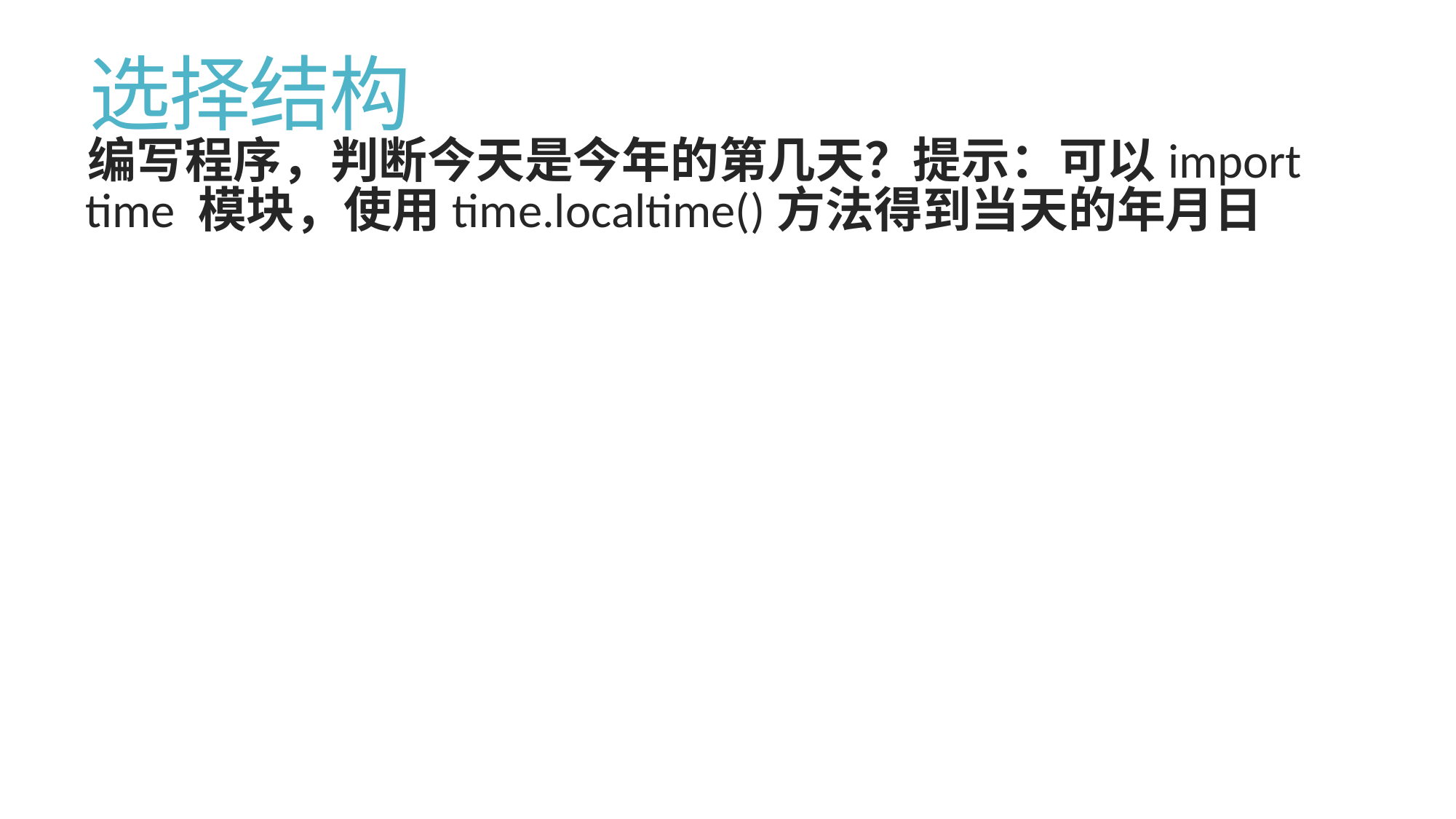

# 选择结构
编写程序，判断今天是今年的第几天？提示：可以import time 模块，使用time.localtime()方法得到当天的年月日